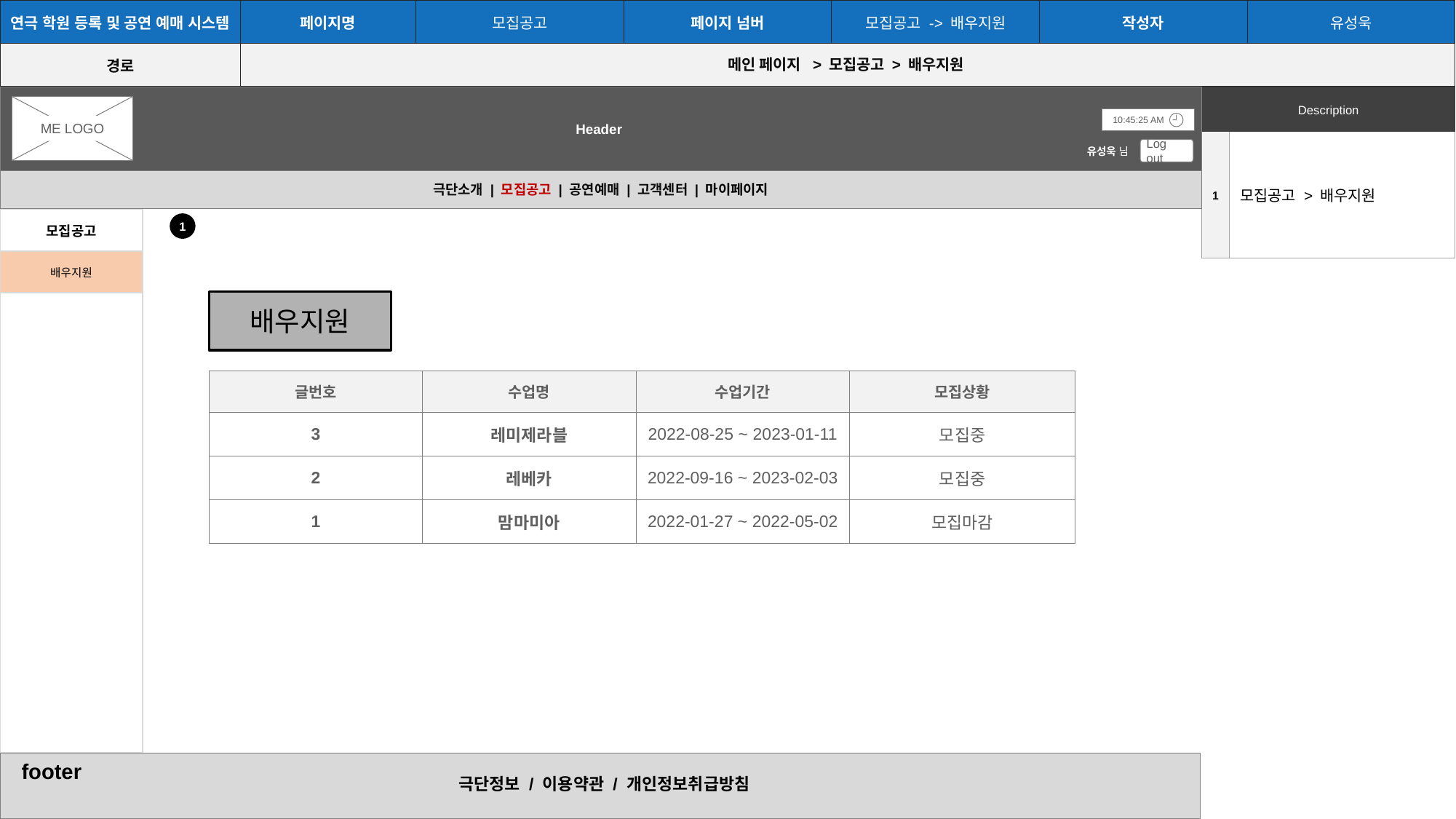

| 연극 학원 등록 및 공연 예매 시스템 | 페이지명 | 모집공고 | 페이지 넘버 | 모집공고 -> 배우지원 | 작성자 | 유성욱 |
| --- | --- | --- | --- | --- | --- | --- |
| 경로 | 메인 페이지 > 모집공고 > 배우지원 |  |  |  |  |  |
Header
| Description |
| --- |

ME LOGO
10:45:25 AM

| 1 | 모집공고 > 배우지원 |
| --- | --- |
유성욱 님
Log out
극단소개 | 모집공고 | 공연예매 | 고객센터 | 마이페이지
| 모집공고 |
| --- |
| 배우지원 |
|  |
1
배우지원
| 글번호 | 수업명 | 수업기간 | 모집상황 |
| --- | --- | --- | --- |
| 3 | 레미제라블 | 2022-08-25 ~ 2023-01-11 | 모집중 |
| 2 | 레베카 | 2022-09-16 ~ 2023-02-03 | 모집중 |
| 1 | 맘마미아 | 2022-01-27 ~ 2022-05-02 | 모집마감 |

footer
극단정보 / 이용약관 / 개인정보취급방침